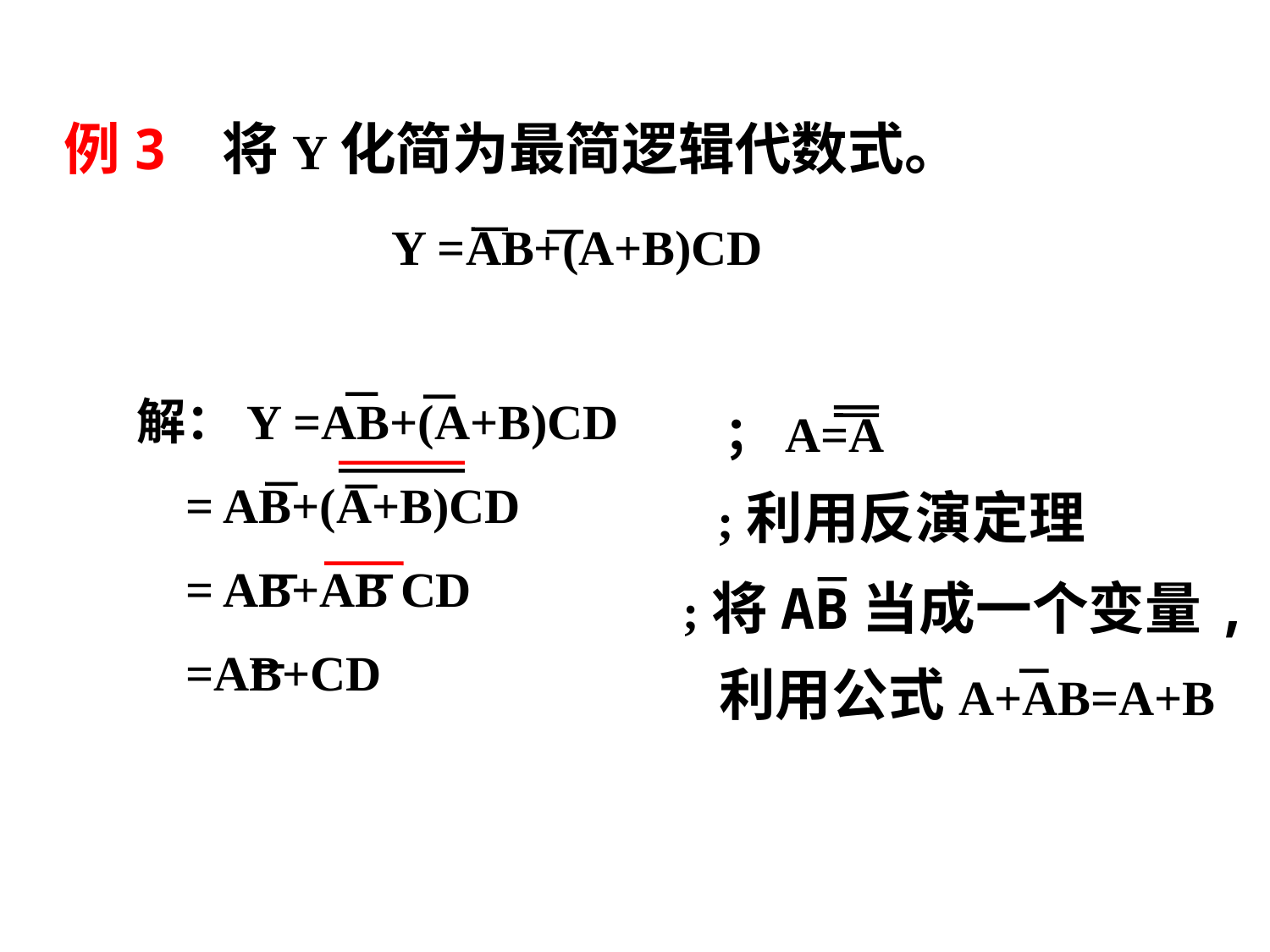

例3
将Y化简为最简逻辑代数式。
     Y =AB+(A+B)CD

解：Y =AB+(A+B)CD
    = AB+(A+B)CD
    = AB+AB CD
    =AB+CD

；A=A

;利用反演定理

;将AB当成一个变量,

利用公式A+AB=A+B